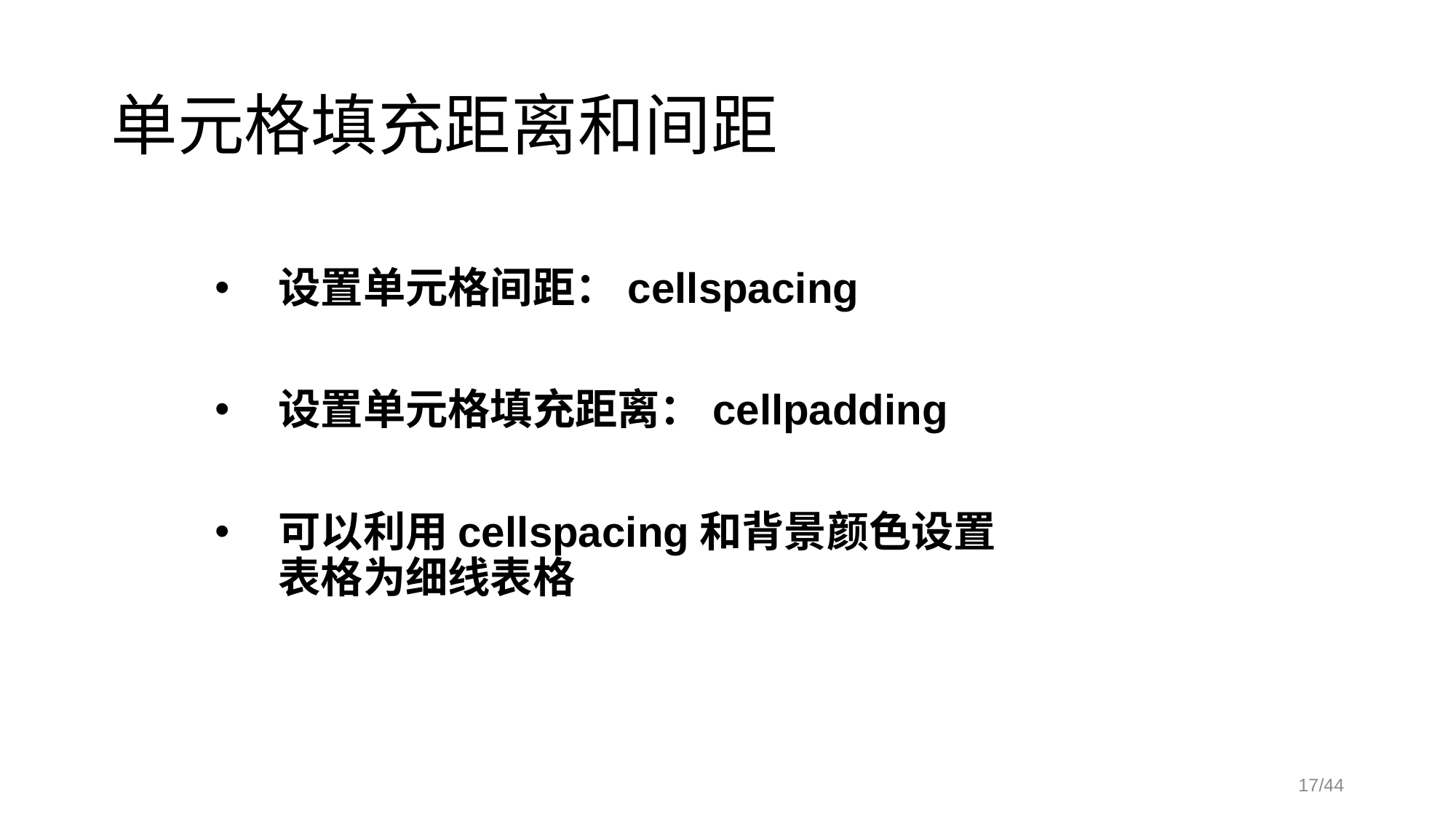

单元格填充距离和间距
设置单元格间距：cellspacing

设置单元格填充距离：cellpadding

可以利用cellspacing和背景颜色设置表格为细线表格

17/44